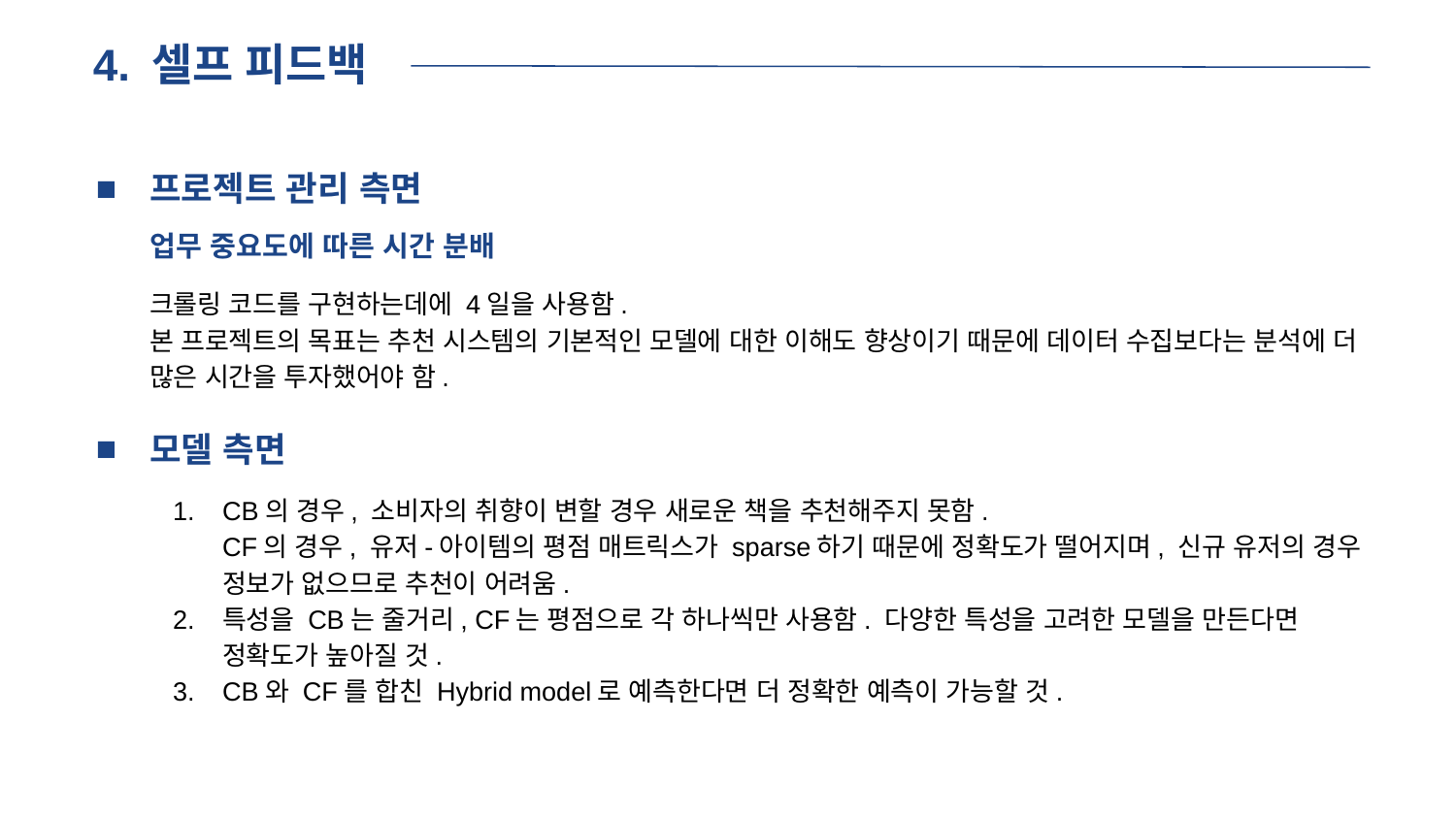

셀프 피드백
프로젝트 관리 측면
업무 중요도에 따른 시간 분배
크롤링 코드를 구현하는데에 4일을 사용함.
본 프로젝트의 목표는 추천 시스템의 기본적인 모델에 대한 이해도 향상이기 때문에 데이터 수집보다는 분석에 더 많은 시간을 투자했어야 함.

모델 측면
CB의 경우, 소비자의 취향이 변할 경우 새로운 책을 추천해주지 못함.
CF의 경우, 유저-아이템의 평점 매트릭스가 sparse하기 때문에 정확도가 떨어지며, 신규 유저의 경우 정보가 없으므로 추천이 어려움.
특성을 CB는 줄거리, CF는 평점으로 각 하나씩만 사용함. 다양한 특성을 고려한 모델을 만든다면 정확도가 높아질 것.
CB와 CF를 합친 Hybrid model로 예측한다면 더 정확한 예측이 가능할 것.